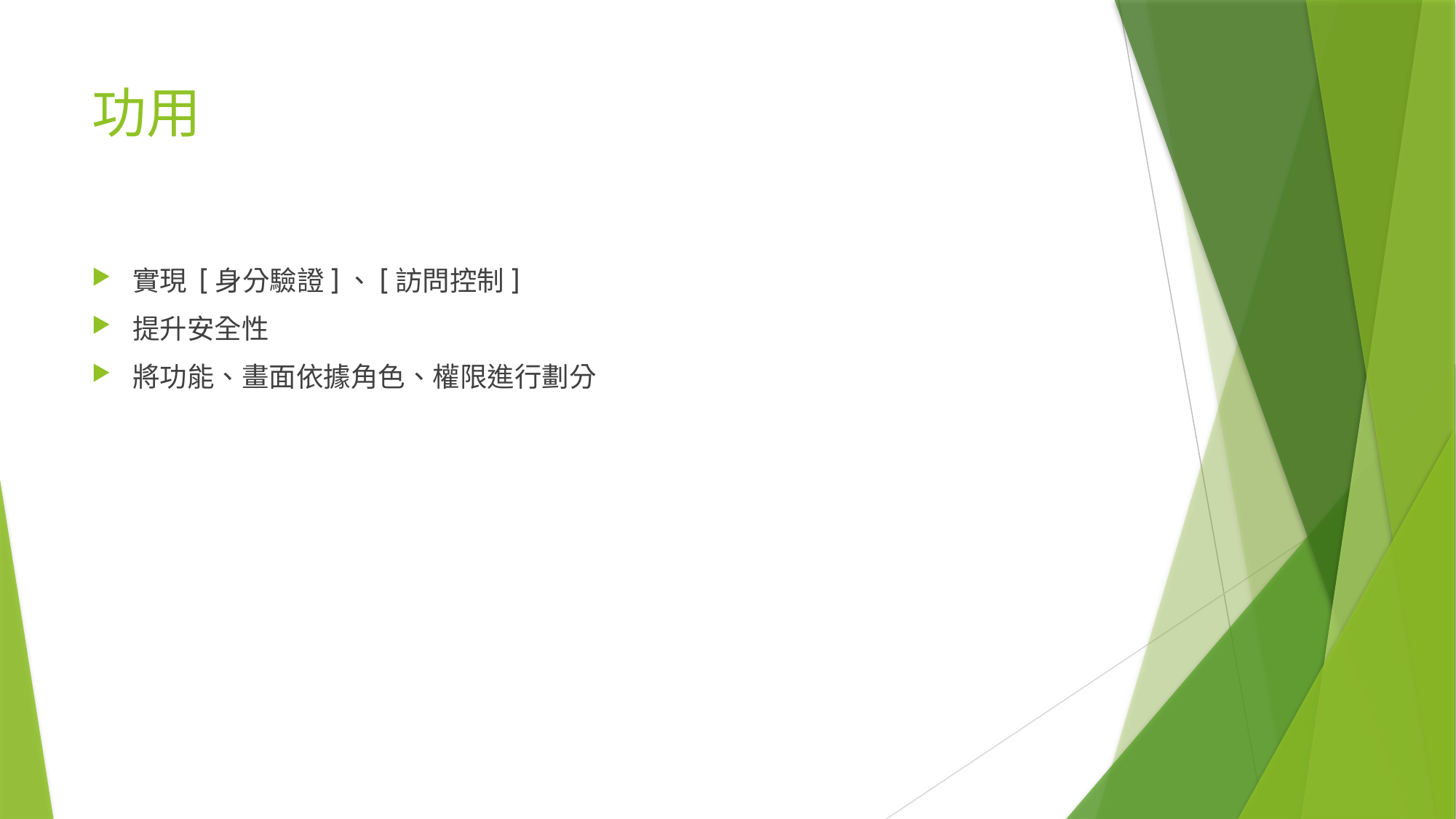

# 功用
實現 [身分驗證]、[訪問控制]
提升安全性
將功能、畫面依據角色、權限進行劃分